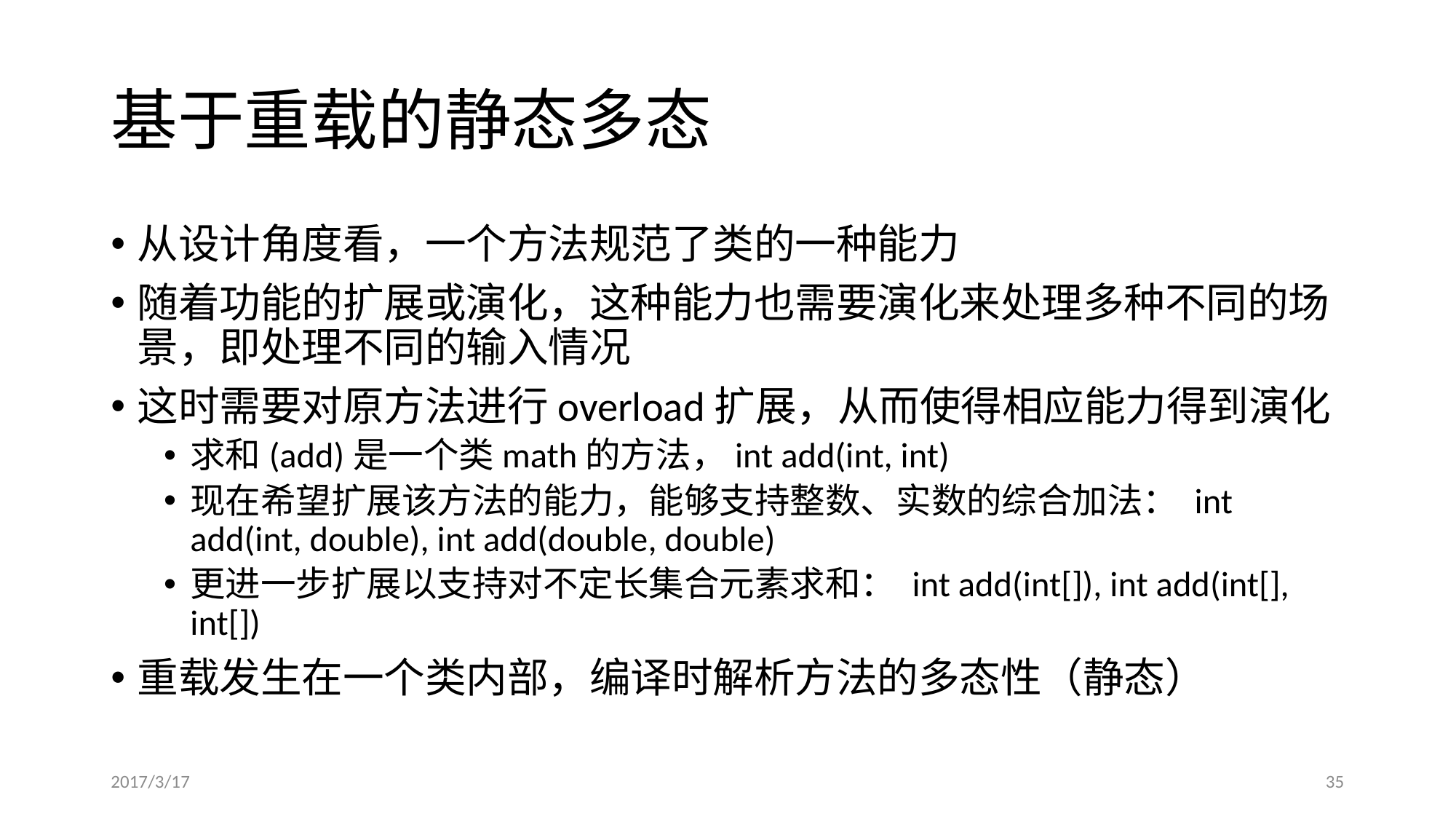

# 基于重载的静态多态
从设计角度看，一个方法规范了类的一种能力
随着功能的扩展或演化，这种能力也需要演化来处理多种不同的场景，即处理不同的输入情况
这时需要对原方法进行overload扩展，从而使得相应能力得到演化
求和(add)是一个类math的方法，int add(int, int)
现在希望扩展该方法的能力，能够支持整数、实数的综合加法： int add(int, double), int add(double, double)
更进一步扩展以支持对不定长集合元素求和： int add(int[]), int add(int[], int[])
重载发生在一个类内部，编译时解析方法的多态性（静态）
2017/3/17
35